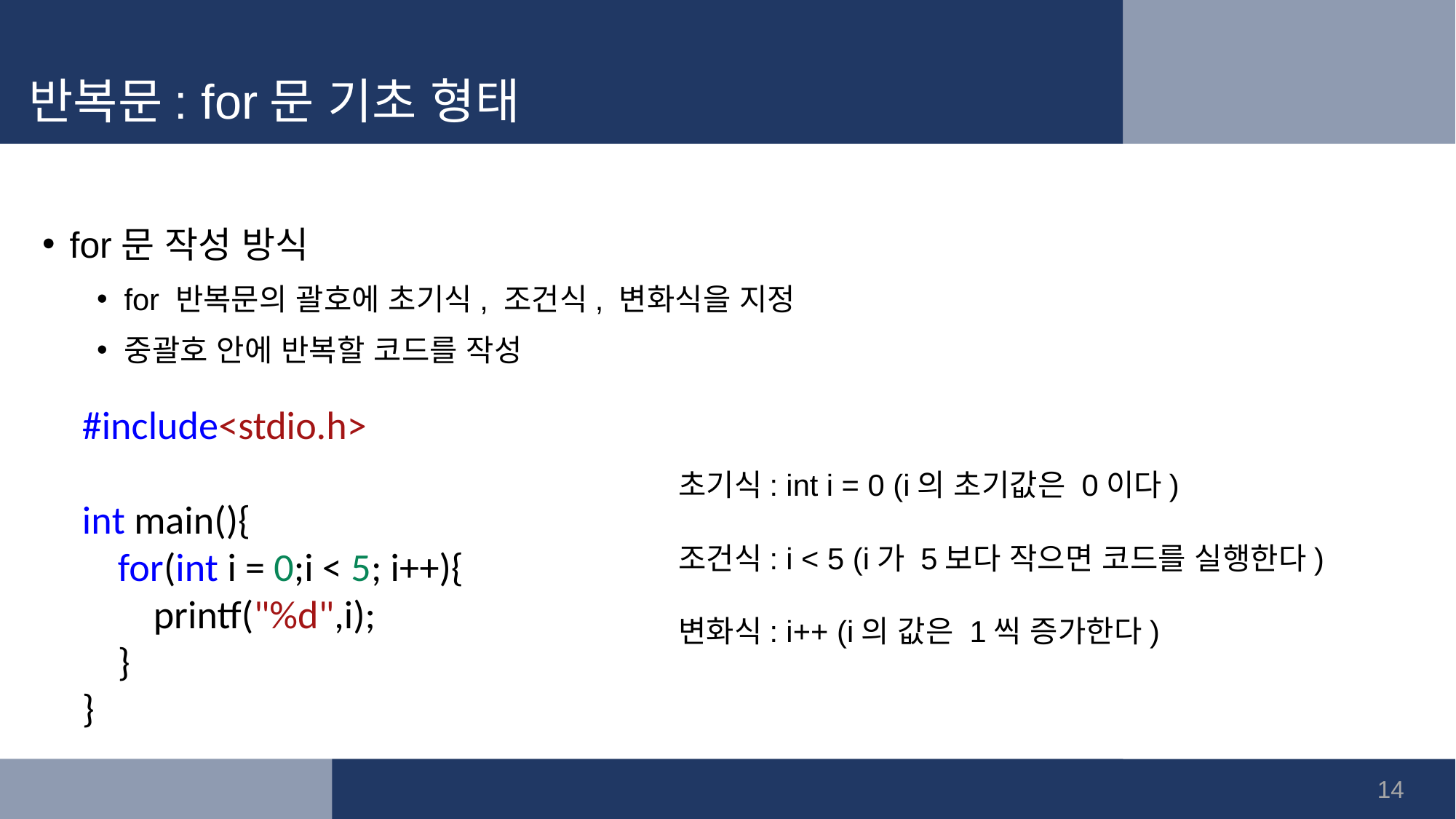

# 반복문: for문 기초 형태
for문 작성 방식
for 반복문의 괄호에 초기식, 조건식, 변화식을 지정
중괄호 안에 반복할 코드를 작성

#include<stdio.h>

int main(){
    for(int i = 0;i < 5; i++){
        printf("%d",i);
    }
}
초기식: int i = 0 (i의 초기값은 0이다)

조건식: i < 5 (i가 5보다 작으면 코드를 실행한다)

변화식: i++ (i의 값은 1씩 증가한다)
14